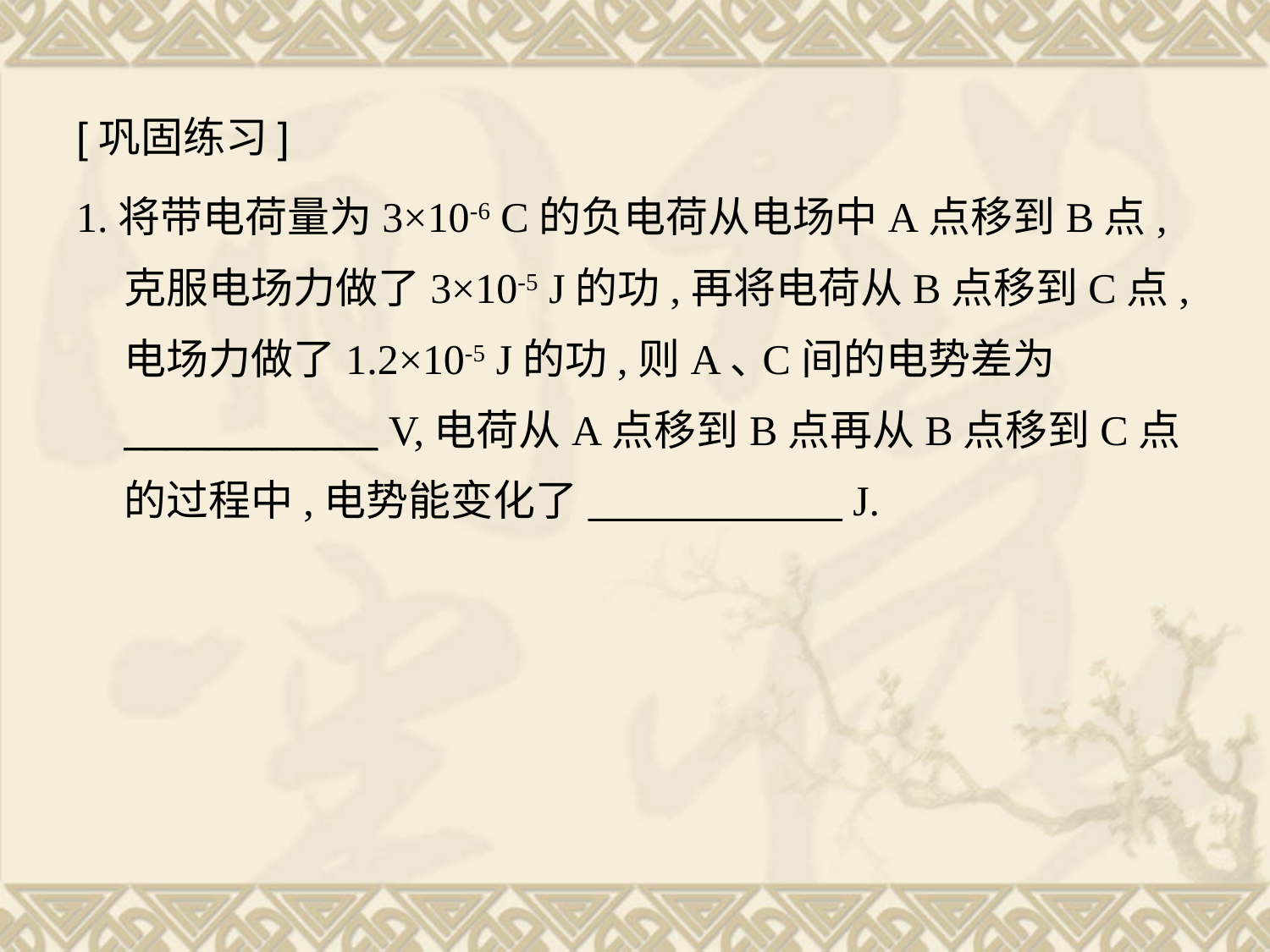

[巩固练习]
1.将带电荷量为3×10-6 C的负电荷从电场中A点移到B点,克服电场力做了3×10-5 J的功,再将电荷从B点移到C点,电场力做了1.2×10-5 J的功,则A､C间的电势差为____________ V,电荷从A点移到B点再从B点移到C点的过程中,电势能变化了____________ J.